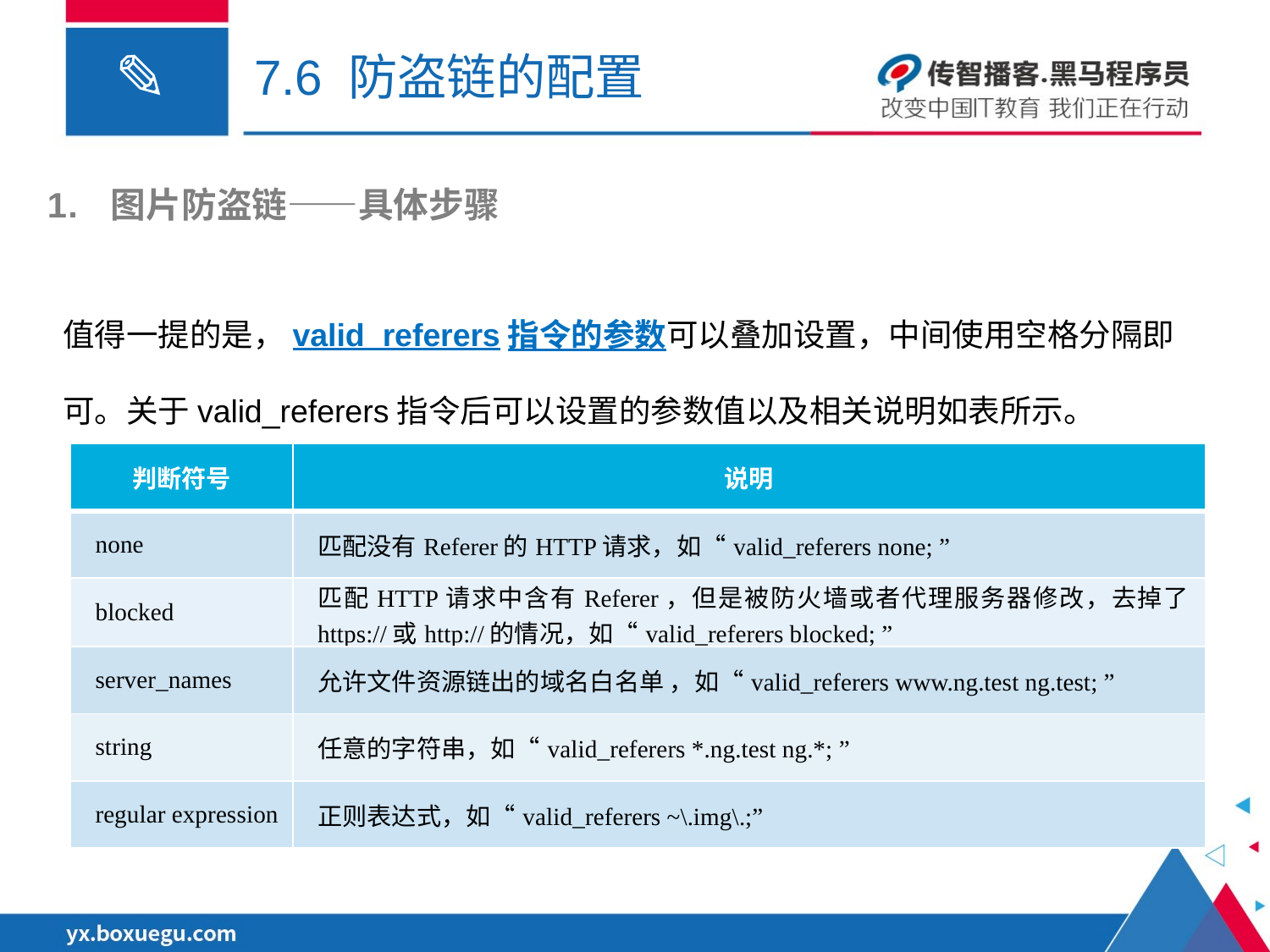

# 7.6 防盗链的配置
图片防盗链——具体步骤
值得一提的是，valid_referers指令的参数可以叠加设置，中间使用空格分隔即可。关于valid_referers指令后可以设置的参数值以及相关说明如表所示。
| 判断符号 | 说明 |
| --- | --- |
| none | 匹配没有Referer的HTTP请求，如“valid\_referers none; ” |
| blocked | 匹配HTTP请求中含有Referer，但是被防火墙或者代理服务器修改，去掉了https://或http://的情况，如“valid\_referers blocked; ” |
| server\_names | 允许文件资源链出的域名白名单 ，如“valid\_referers www.ng.test ng.test; ” |
| string | 任意的字符串，如“valid\_referers \*.ng.test ng.\*; ” |
| regular expression | 正则表达式，如“valid\_referers ~\.img\.;” |